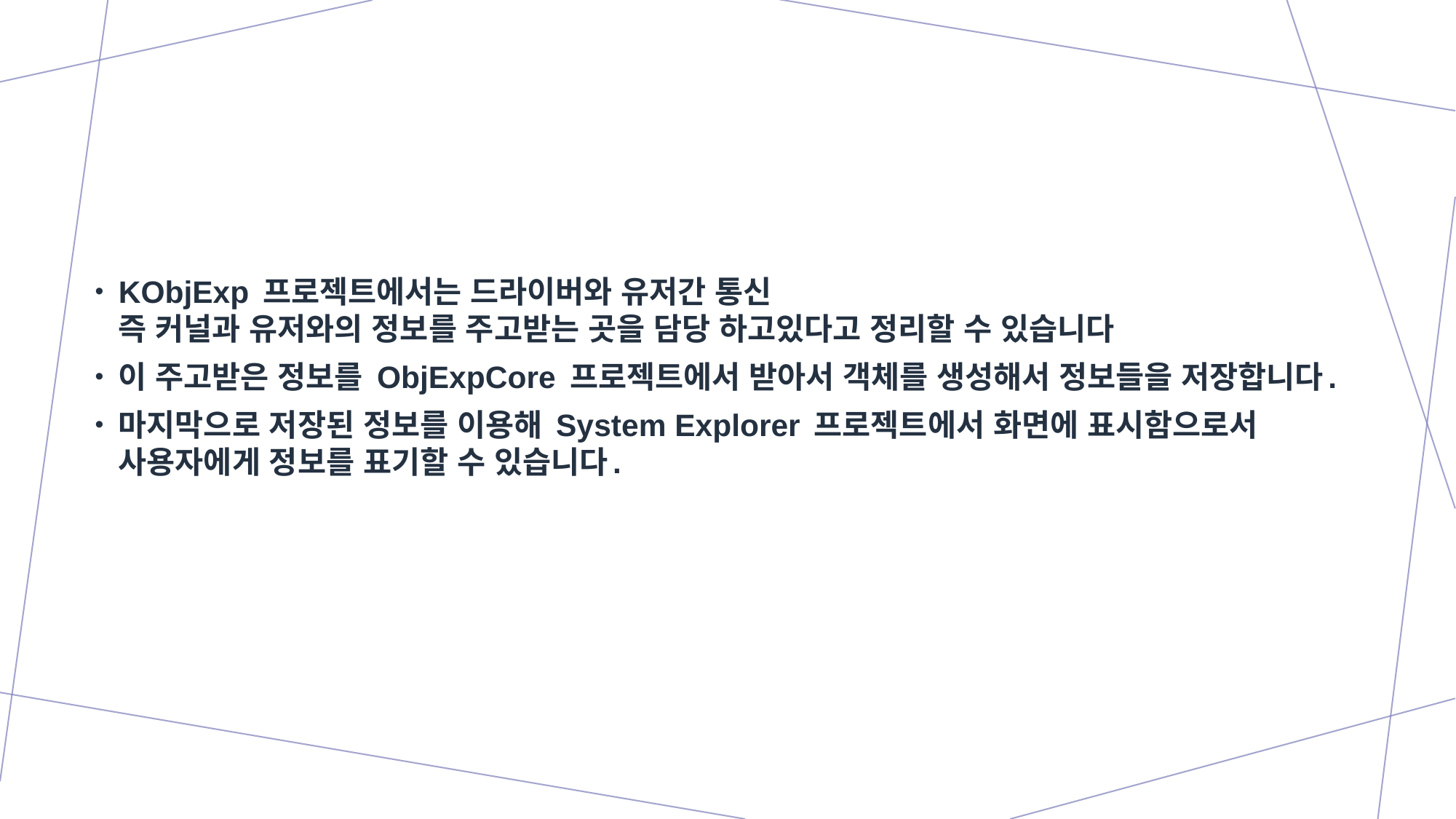

KObjExp 프로젝트에서는 드라이버와 유저간 통신
즉 커널과 유저와의 정보를 주고받는 곳을 담당 하고있다고 정리할 수 있습니다
이 주고받은 정보를 ObjExpCore 프로젝트에서 받아서 객체를 생성해서 정보들을 저장합니다.
마지막으로 저장된 정보를 이용해 System Explorer 프로젝트에서 화면에 표시함으로서 사용자에게 정보를 표기할 수 있습니다.